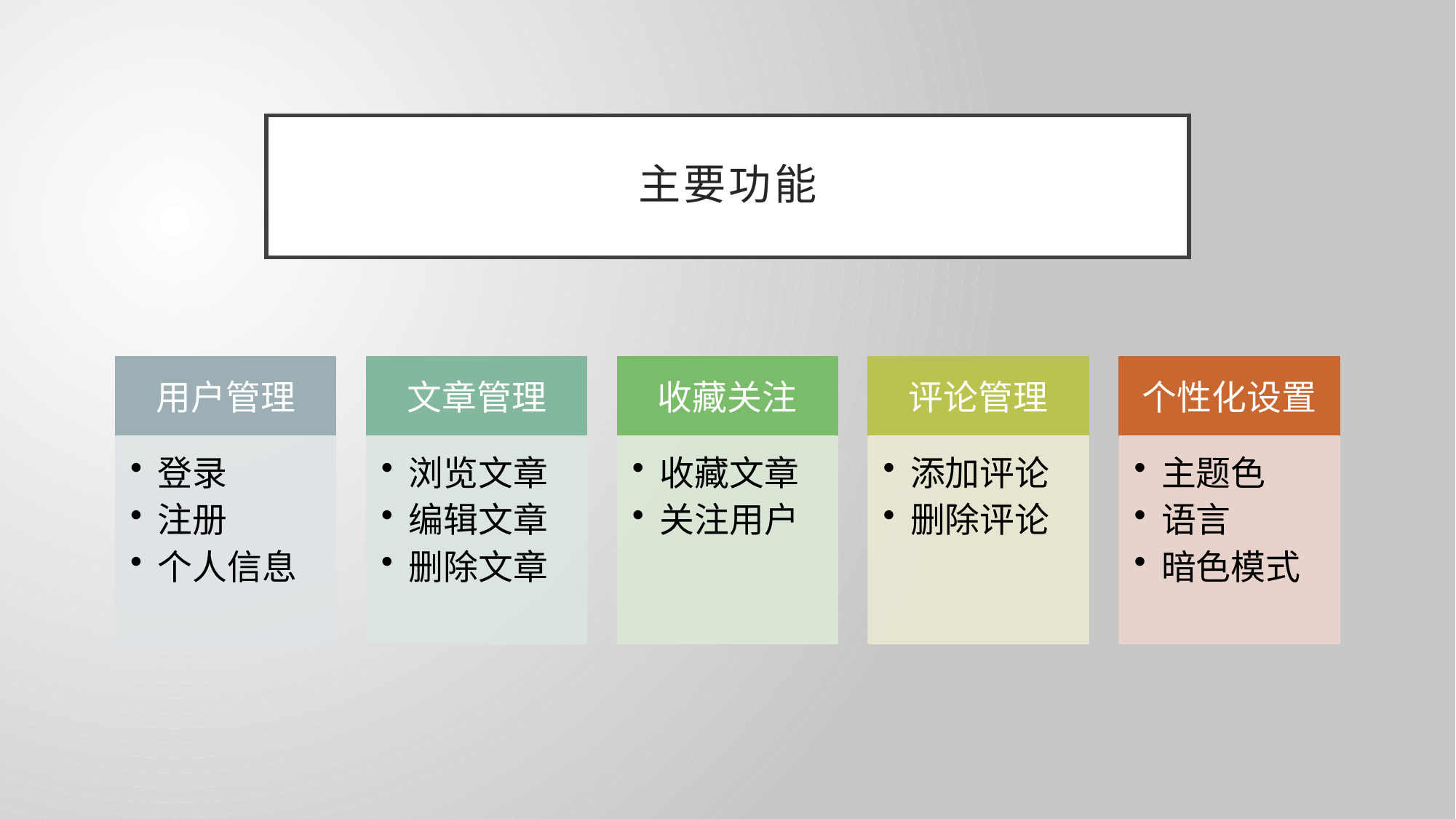

# 主要功能
用户管理
登录
注册
个人信息
文章管理
浏览文章
编辑文章
删除文章
收藏关注
收藏文章
关注用户
评论管理
添加评论
删除评论
个性化设置
主题色
语言
暗色模式